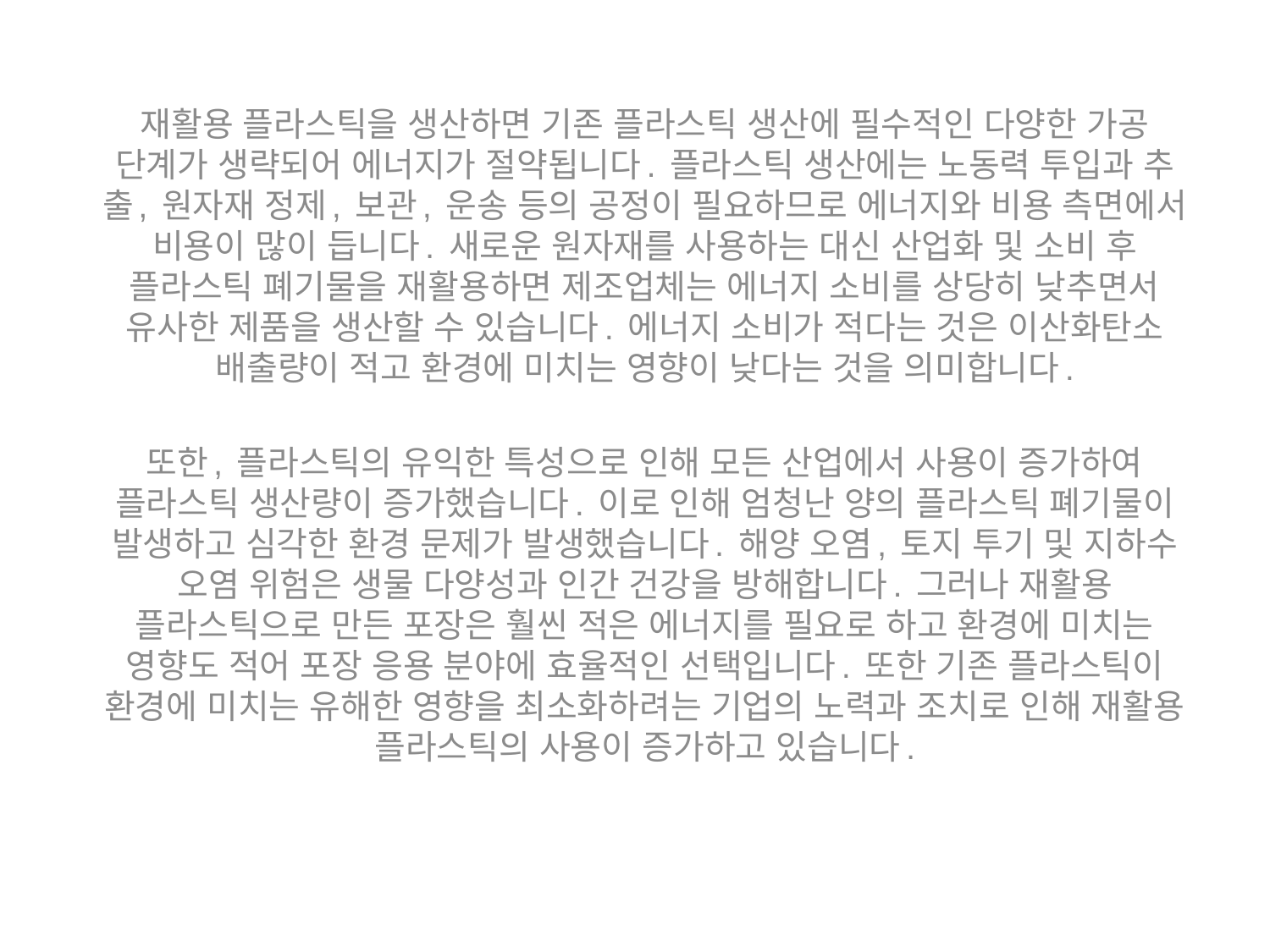

재활용 플라스틱을 생산하면 기존 플라스틱 생산에 필수적인 다양한 가공 단계가 생략되어 에너지가 절약됩니다. 플라스틱 생산에는 노동력 투입과 추출, 원자재 정제, 보관, 운송 등의 공정이 필요하므로 에너지와 비용 측면에서 비용이 많이 듭니다. 새로운 원자재를 사용하는 대신 산업화 및 소비 후 플라스틱 폐기물을 재활용하면 제조업체는 에너지 소비를 상당히 낮추면서 유사한 제품을 생산할 수 있습니다. 에너지 소비가 적다는 것은 이산화탄소 배출량이 적고 환경에 미치는 영향이 낮다는 것을 의미합니다.

또한, 플라스틱의 유익한 특성으로 인해 모든 산업에서 사용이 증가하여 플라스틱 생산량이 증가했습니다. 이로 인해 엄청난 양의 플라스틱 폐기물이 발생하고 심각한 환경 문제가 발생했습니다. 해양 오염, 토지 투기 및 지하수 오염 위험은 생물 다양성과 인간 건강을 방해합니다. 그러나 재활용 플라스틱으로 만든 포장은 훨씬 적은 에너지를 필요로 하고 환경에 미치는 영향도 적어 포장 응용 분야에 효율적인 선택입니다. 또한 기존 플라스틱이 환경에 미치는 유해한 영향을 최소화하려는 기업의 노력과 조치로 인해 재활용 플라스틱의 사용이 증가하고 있습니다.